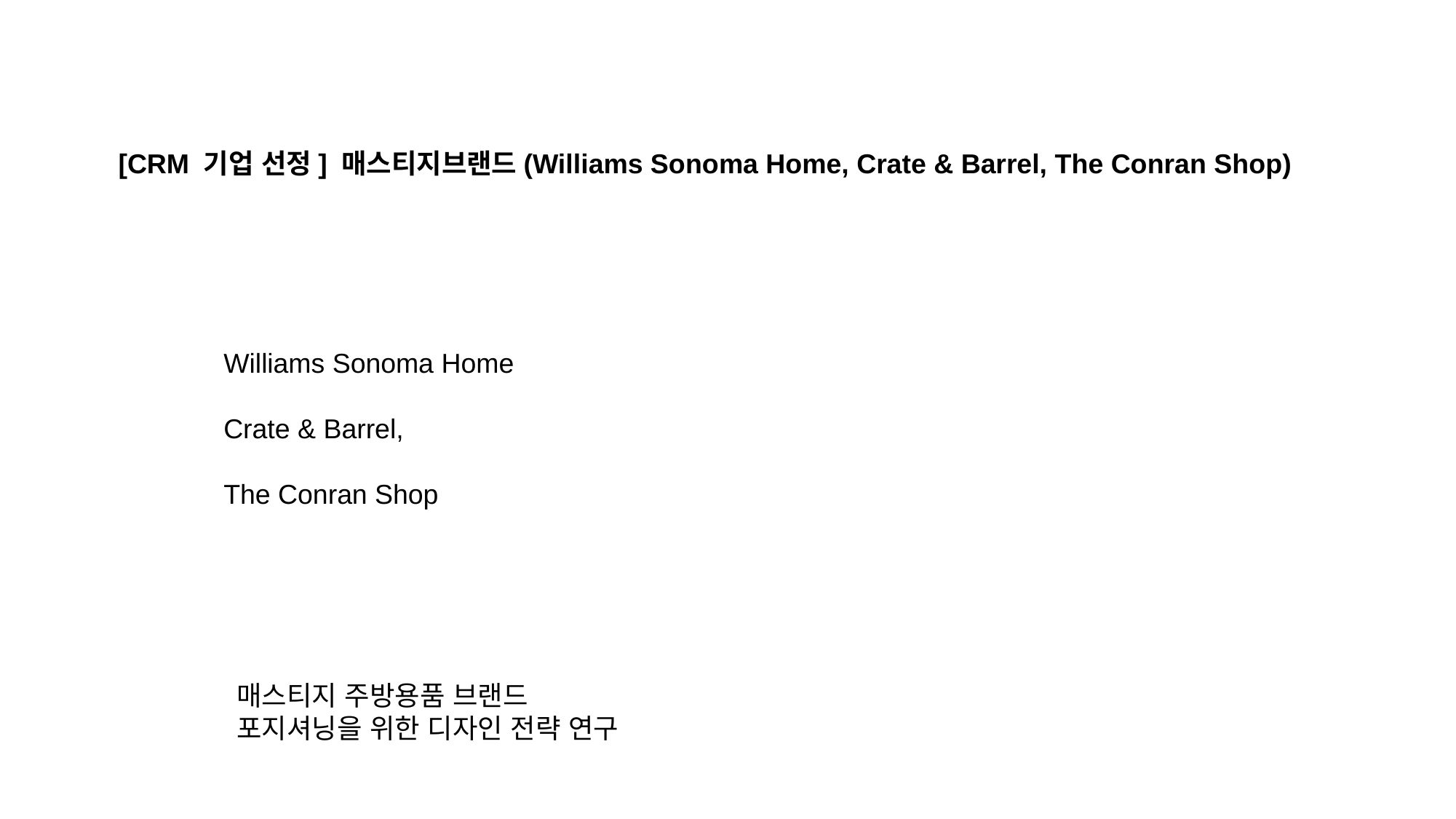

[CRM 기업 선정] 매스티지브랜드(Williams Sonoma Home, Crate & Barrel, The Conran Shop)
Williams Sonoma Home
Crate & Barrel,
The Conran Shop
매스티지 주방용품 브랜드
포지셔닝을 위한 디자인 전략 연구